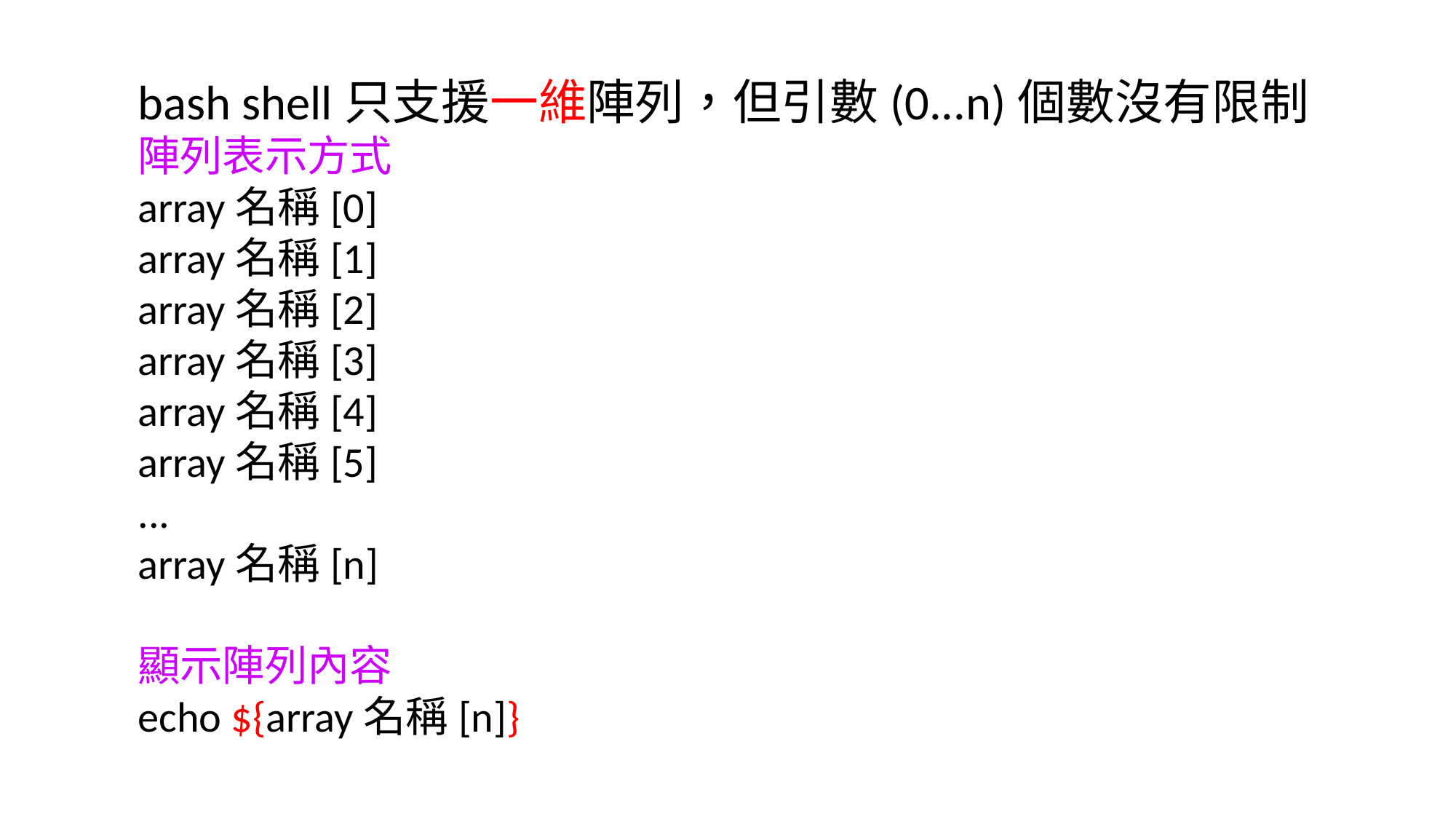

bash shell只支援一維陣列，但引數(0...n)個數沒有限制
陣列表示方式
array名稱[0]
array名稱[1]
array名稱[2]
array名稱[3]
array名稱[4]
array名稱[5]
...
array名稱[n]

顯示陣列內容
echo ${array名稱[n]}